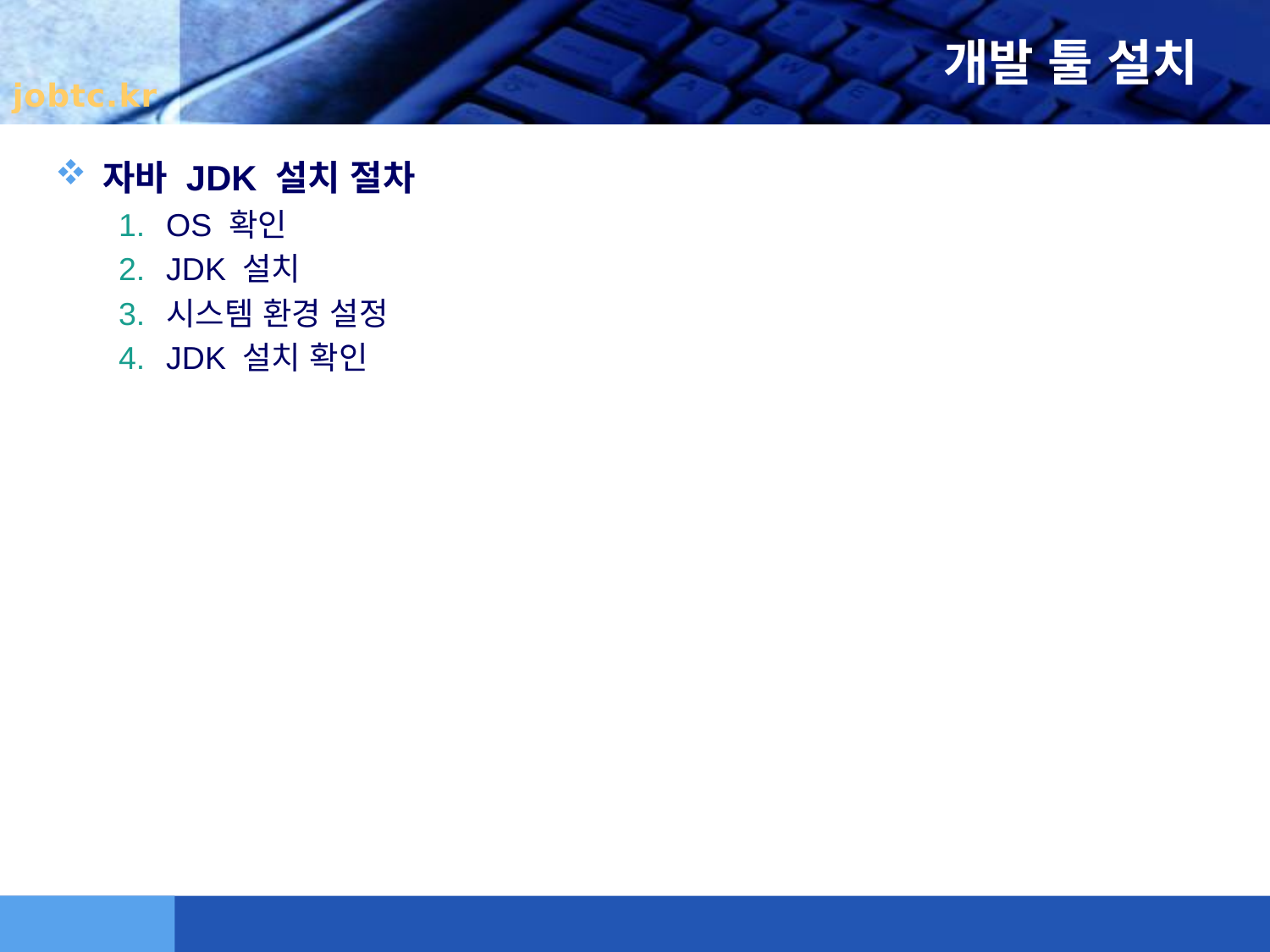

# 개발 툴 설치
자바 JDK 설치 절차
OS 확인
JDK 설치
시스템 환경 설정
JDK 설치 확인